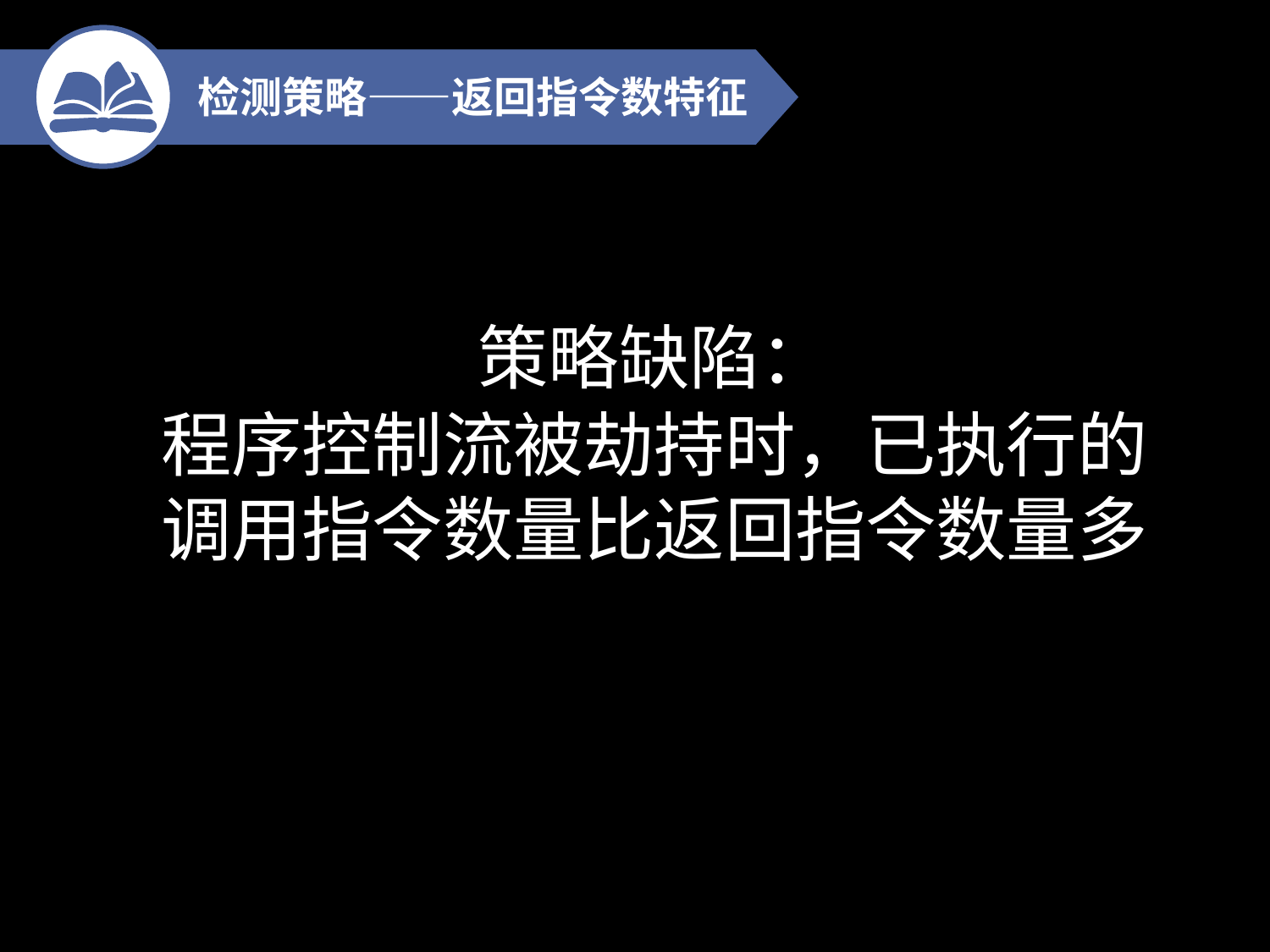

检测策略——返回指令数特征
策略缺陷：
程序控制流被劫持时，已执行的
调用指令数量比返回指令数量多